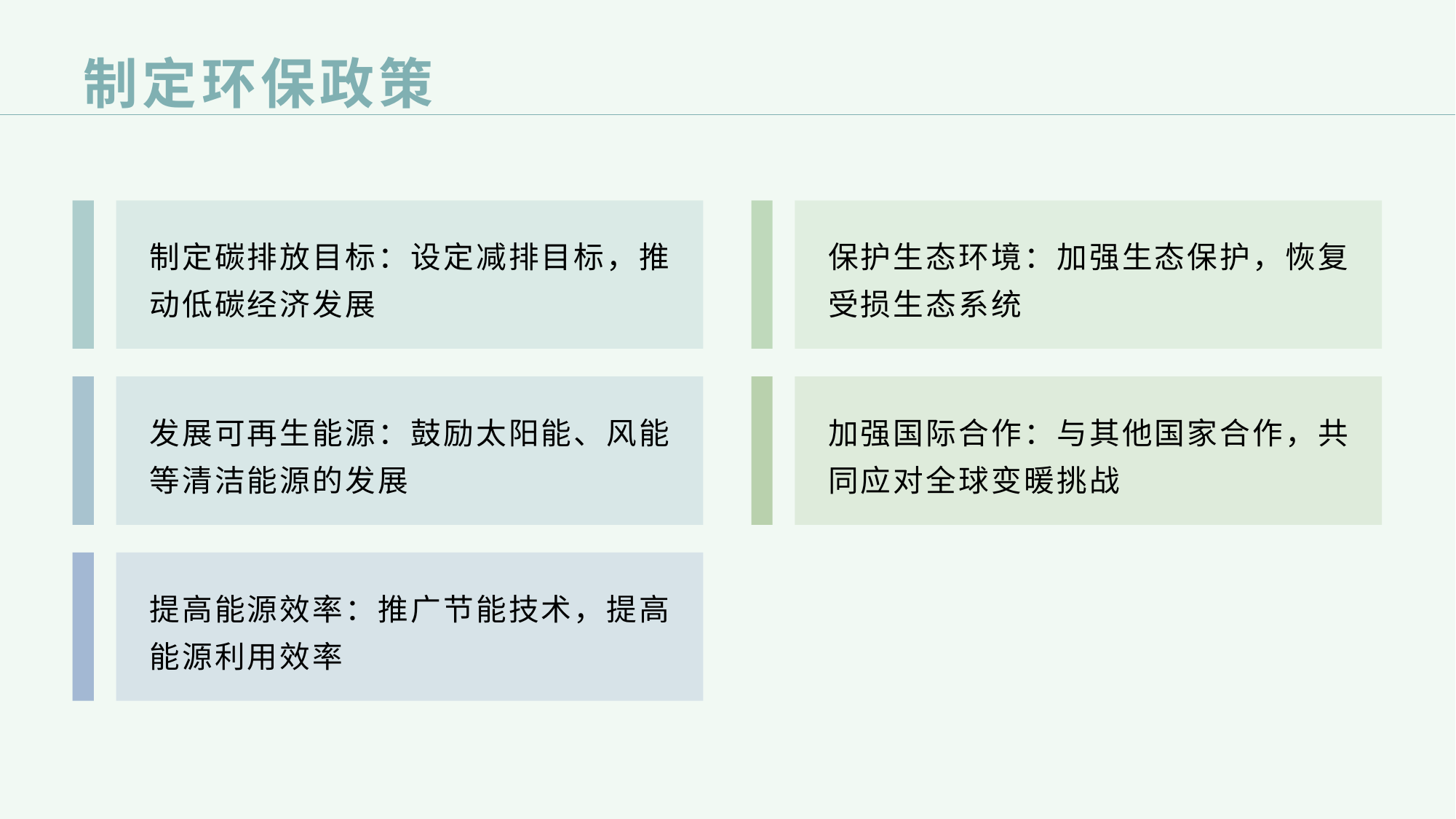

制定环保政策

制定碳排放目标：设定减排目标，推动低碳经济发展
保护生态环境：加强生态保护，恢复受损生态系统

发展可再生能源：鼓励太阳能、风能等清洁能源的发展
加强国际合作：与其他国家合作，共同应对全球变暖挑战

提高能源效率：推广节能技术，提高能源利用效率